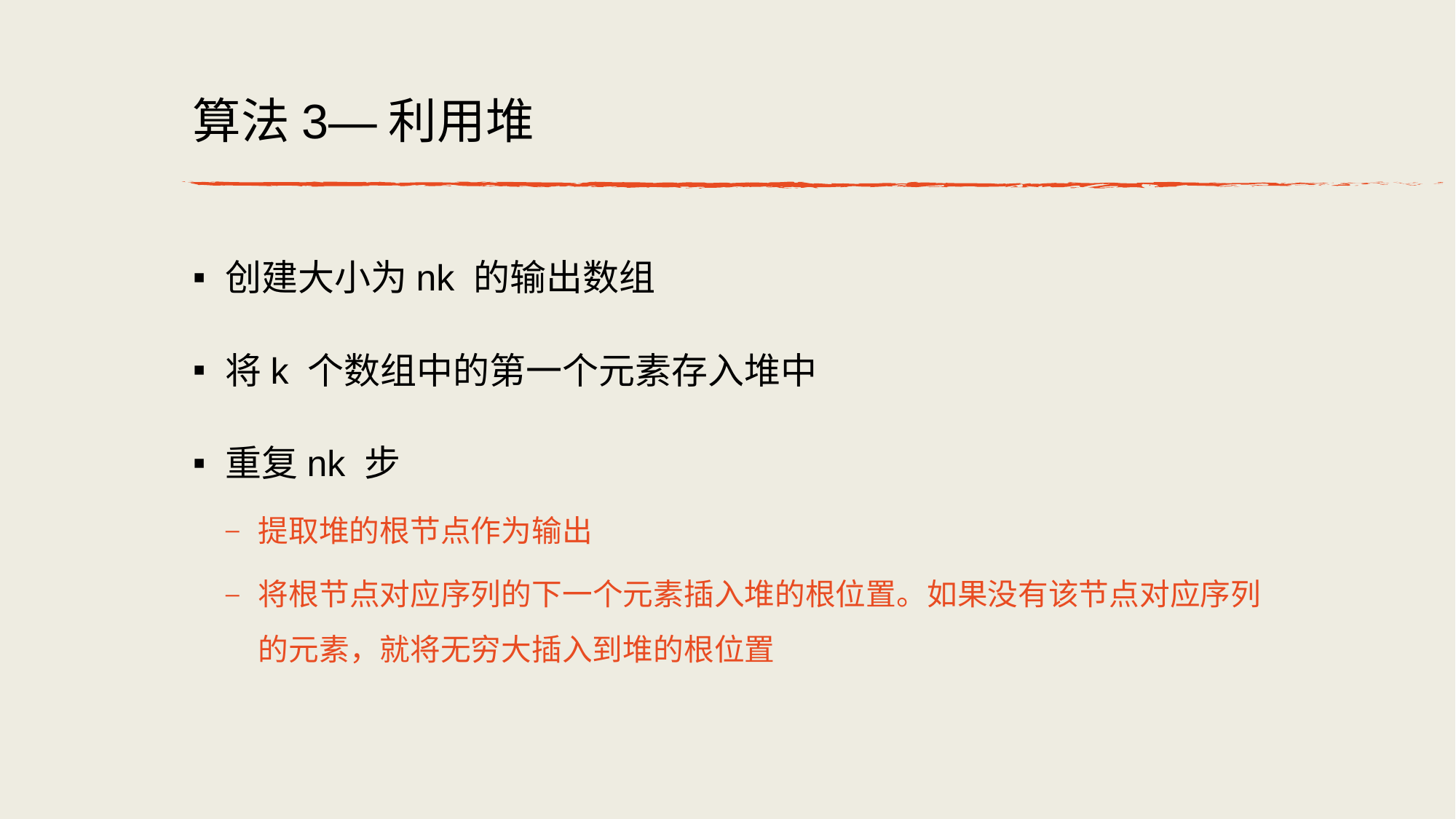

# 算法3—利用堆
创建⼤⼩为nk 的输出数组
将k 个数组中的第⼀个元素存⼊堆中
重复nk 步
提取堆的根节点作为输出
将根节点对应序列的下⼀个元素插⼊堆的根位置。如果没有该节点对应序列的元素，就将⽆穷⼤插⼊到堆的根位置